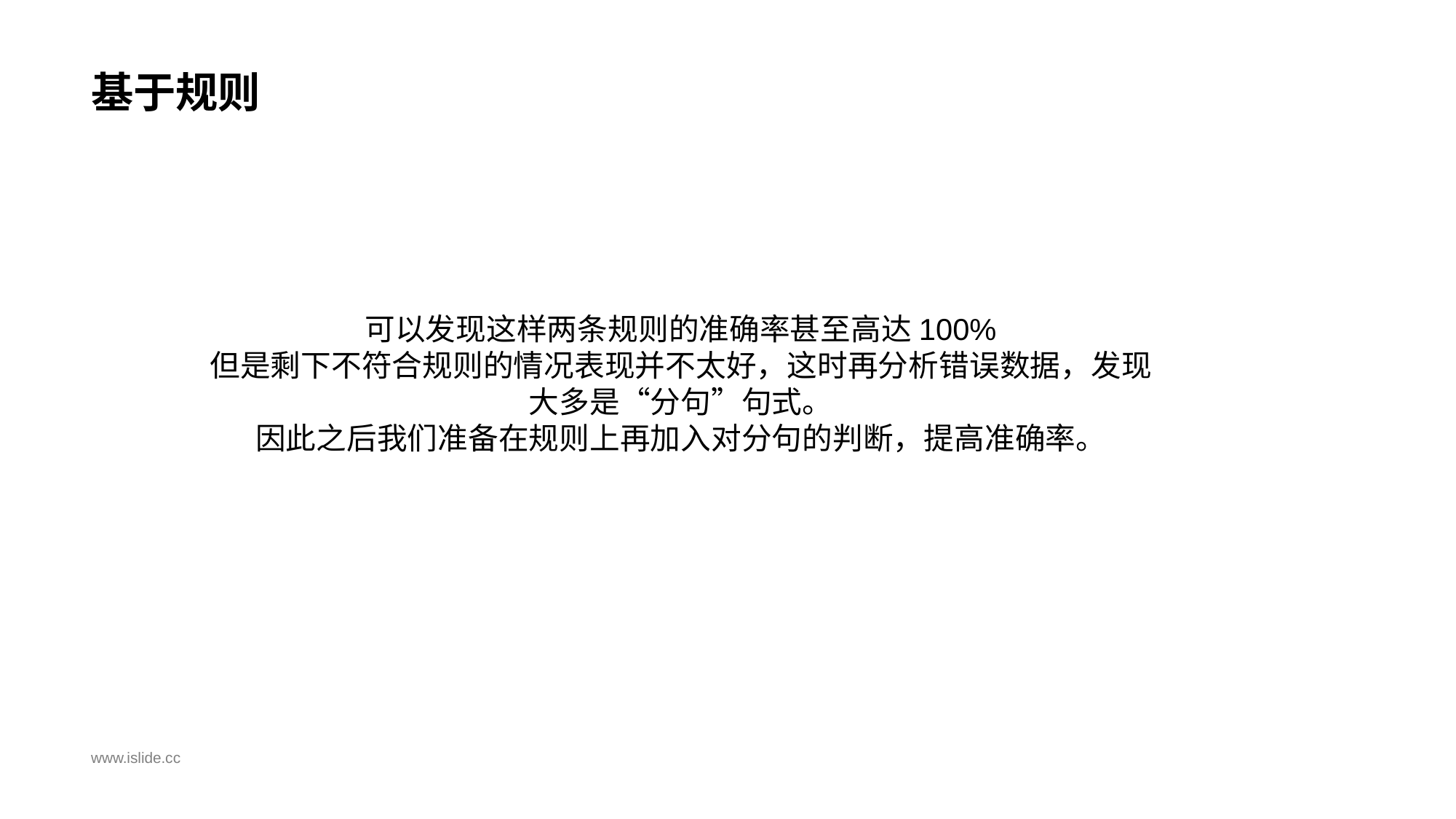

# 基于规则
可以发现这样两条规则的准确率甚至高达100%
但是剩下不符合规则的情况表现并不太好，这时再分析错误数据，发现大多是“分句”句式。
因此之后我们准备在规则上再加入对分句的判断，提高准确率。

www.islide.cc
17